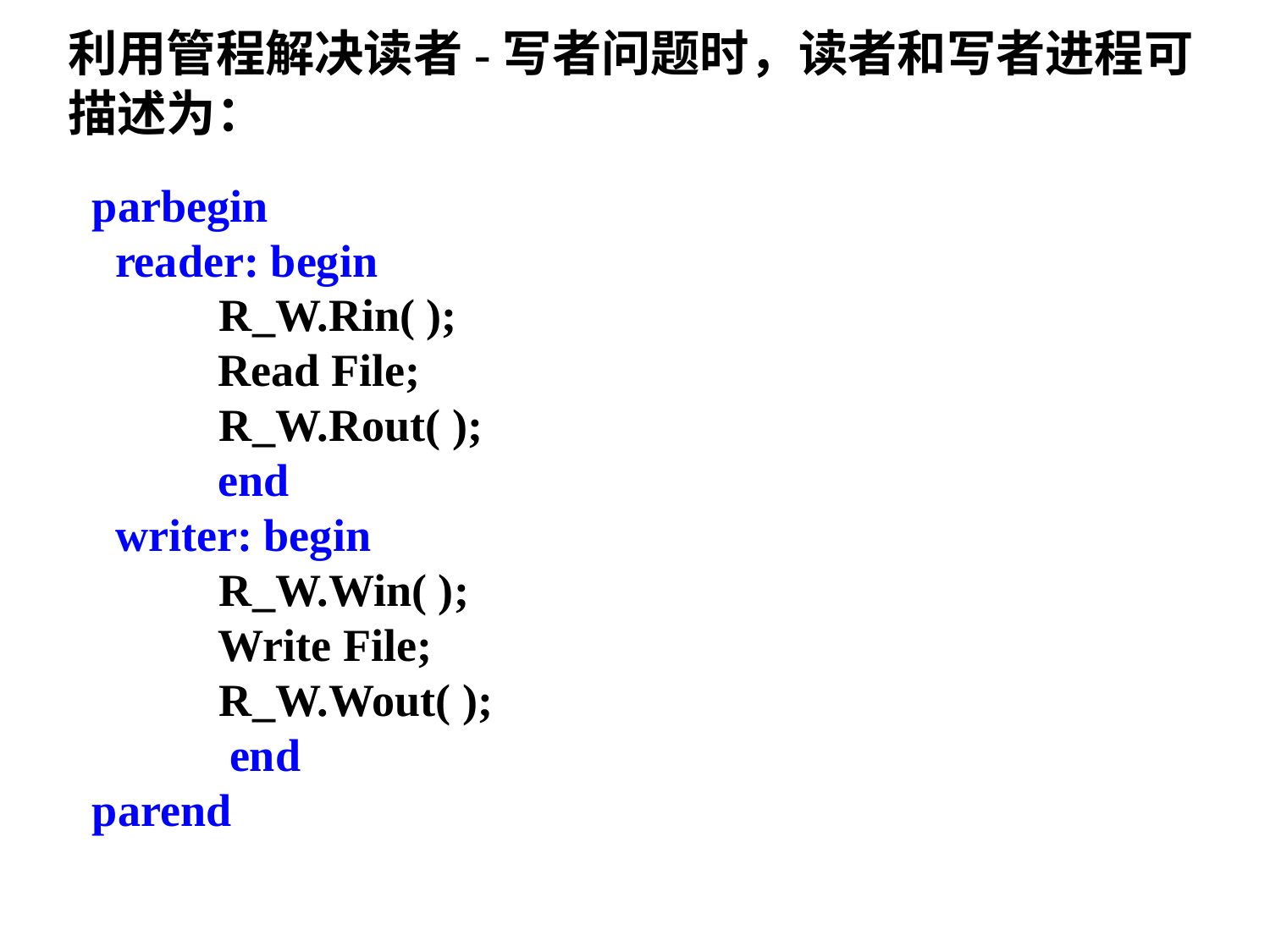

利用管程解决读者-写者问题时，读者和写者进程可描述为：
parbegin
  reader: begin
	R_W.Rin( );
           Read File;
	R_W.Rout( );
           end
  writer: begin
	R_W.Win( );
           Write File;
	R_W.Wout( );
            end
parend
145